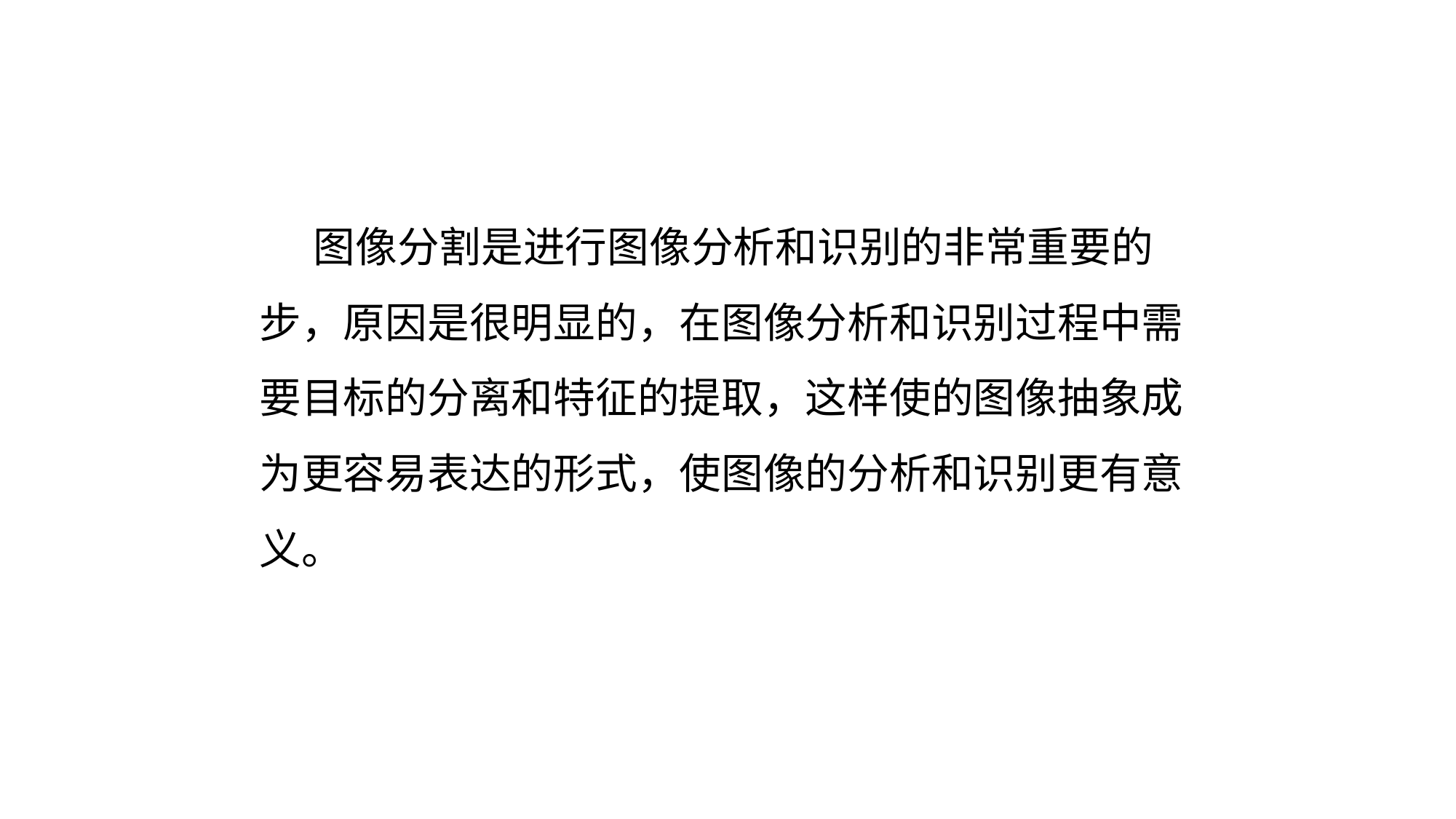

图像分割是进行图像分析和识别的非常重要的步，原因是很明显的，在图像分析和识别过程中需要目标的分离和特征的提取，这样使的图像抽象成为更容易表达的形式，使图像的分析和识别更有意义。